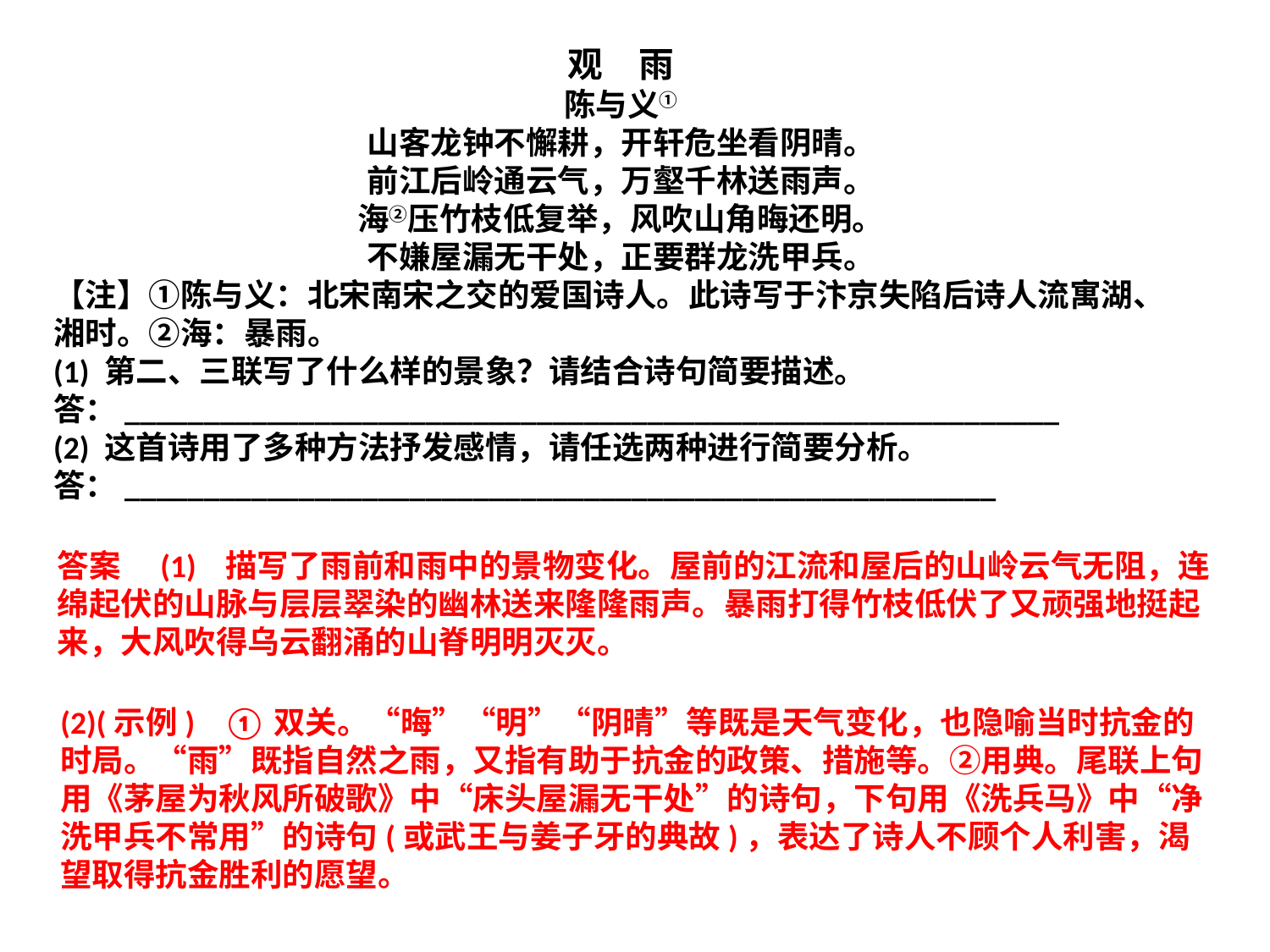

观　雨
陈与义①
山客龙钟不懈耕，开轩危坐看阴晴。
前江后岭通云气，万壑千林送雨声。
海②压竹枝低复举，风吹山角晦还明。
不嫌屋漏无干处，正要群龙洗甲兵。
【注】①陈与义：北宋南宋之交的爱国诗人。此诗写于汴京失陷后诗人流寓湖、湘时。②海：暴雨。
(1) 第二、三联写了什么样的景象？请结合诗句简要描述。
答：___________________________________________________________
(2) 这首诗用了多种方法抒发感情，请任选两种进行简要分析。
答：_______________________________________________________

答案　(1)   描写了雨前和雨中的景物变化。屋前的江流和屋后的山岭云气无阻，连绵起伏的山脉与层层翠染的幽林送来隆隆雨声。暴雨打得竹枝低伏了又顽强地挺起来，大风吹得乌云翻涌的山脊明明灭灭。

(2)(示例)    ①双关。“晦”“明”“阴晴”等既是天气变化，也隐喻当时抗金的时局。“雨”既指自然之雨，又指有助于抗金的政策、措施等。②用典。尾联上句用《茅屋为秋风所破歌》中“床头屋漏无干处”的诗句，下句用《洗兵马》中“净洗甲兵不常用”的诗句(或武王与姜子牙的典故)，表达了诗人不顾个人利害，渴望取得抗金胜利的愿望。